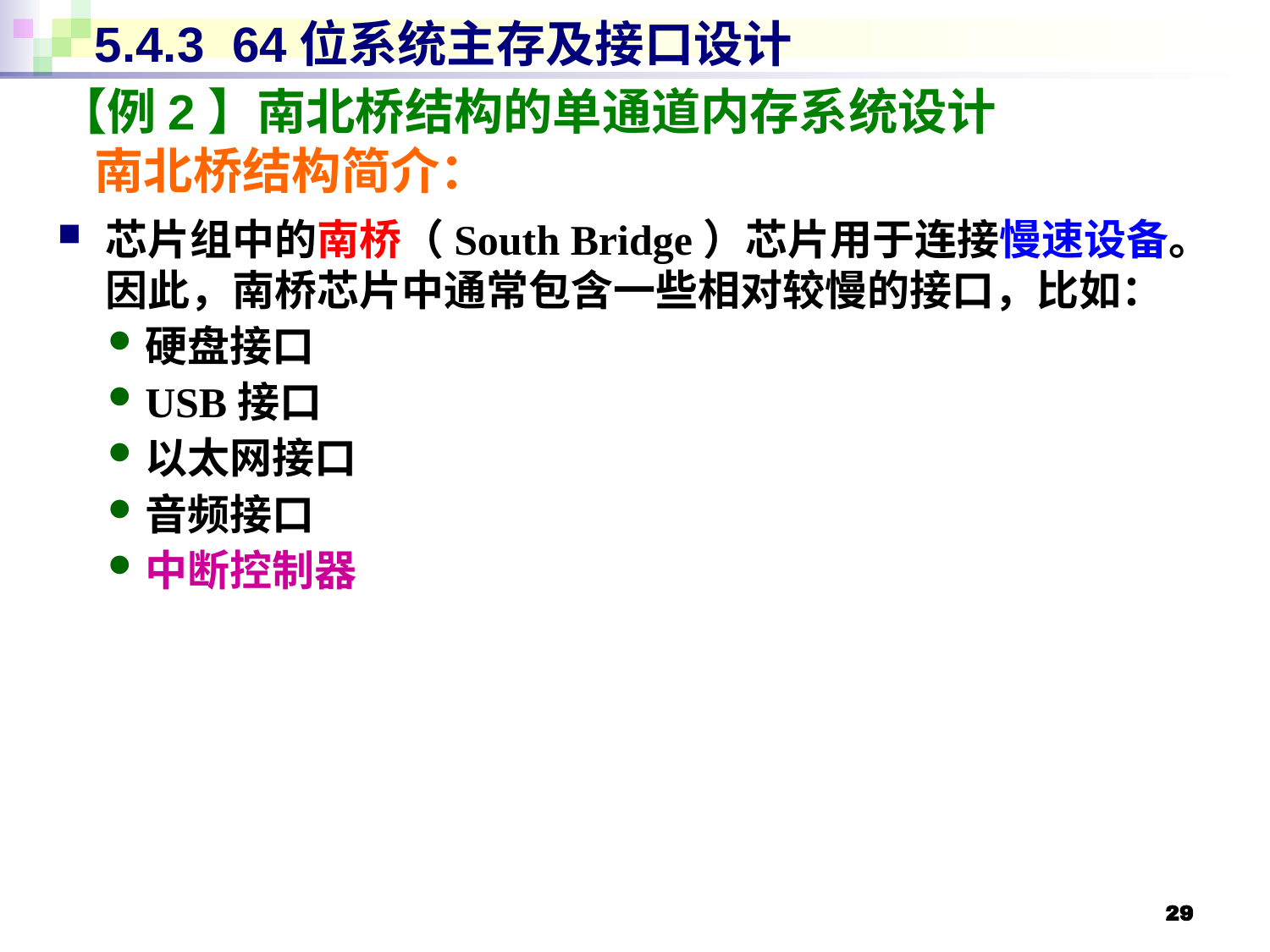

# 5.4.3  64位系统主存及接口设计
【例2】南北桥结构的单通道内存系统设计
南北桥结构简介：
芯片组中的南桥（South Bridge）芯片用于连接慢速设备。因此，南桥芯片中通常包含一些相对较慢的接口，比如：
硬盘接口
USB接口
以太网接口
音频接口
中断控制器
29